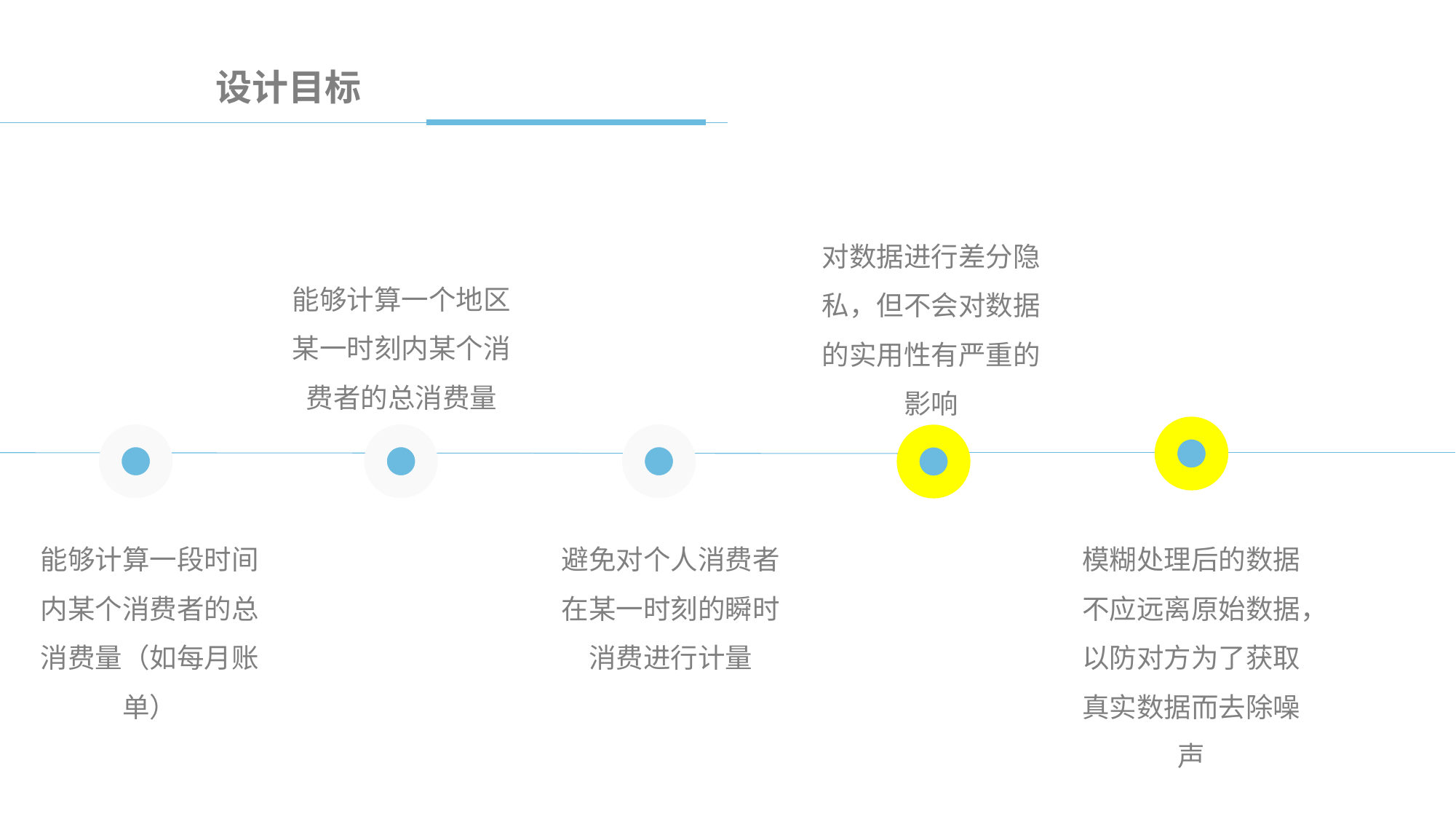

设计目标
对数据进行差分隐私，但不会对数据的实用性有严重的影响
能够计算一个地区某一时刻内某个消费者的总消费量

能够计算一段时间内某个消费者的总消费量（如每月账单）
避免对个人消费者在某一时刻的瞬时消费进行计量
模糊处理后的数据不应远离原始数据，以防对方为了获取真实数据而去除噪声